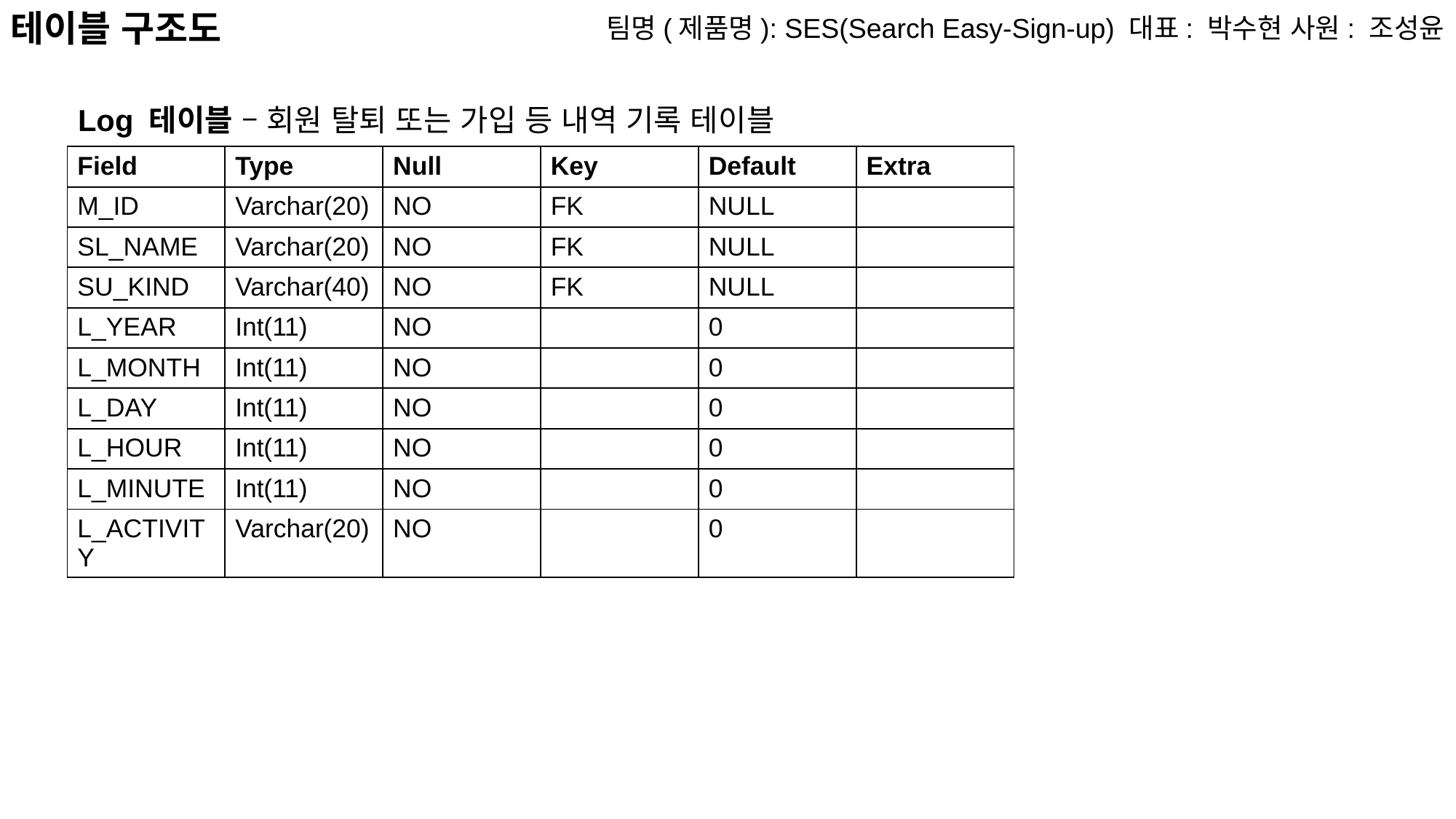

테이블 구조도
팀명(제품명): SES(Search Easy-Sign-up) 대표: 박수현 사원: 조성윤
Log 테이블 – 회원 탈퇴 또는 가입 등 내역 기록 테이블
| Field | Type | Null | Key | Default | Extra |
| --- | --- | --- | --- | --- | --- |
| M\_ID | Varchar(20) | NO | FK | NULL |  |
| SL\_NAME | Varchar(20) | NO | FK | NULL |  |
| SU\_KIND | Varchar(40) | NO | FK | NULL |  |
| L\_YEAR | Int(11) | NO |  | 0 |  |
| L\_MONTH | Int(11) | NO |  | 0 |  |
| L\_DAY | Int(11) | NO |  | 0 |  |
| L\_HOUR | Int(11) | NO |  | 0 |  |
| L\_MINUTE | Int(11) | NO |  | 0 |  |
| L\_ACTIVITY | Varchar(20) | NO |  | 0 |  |